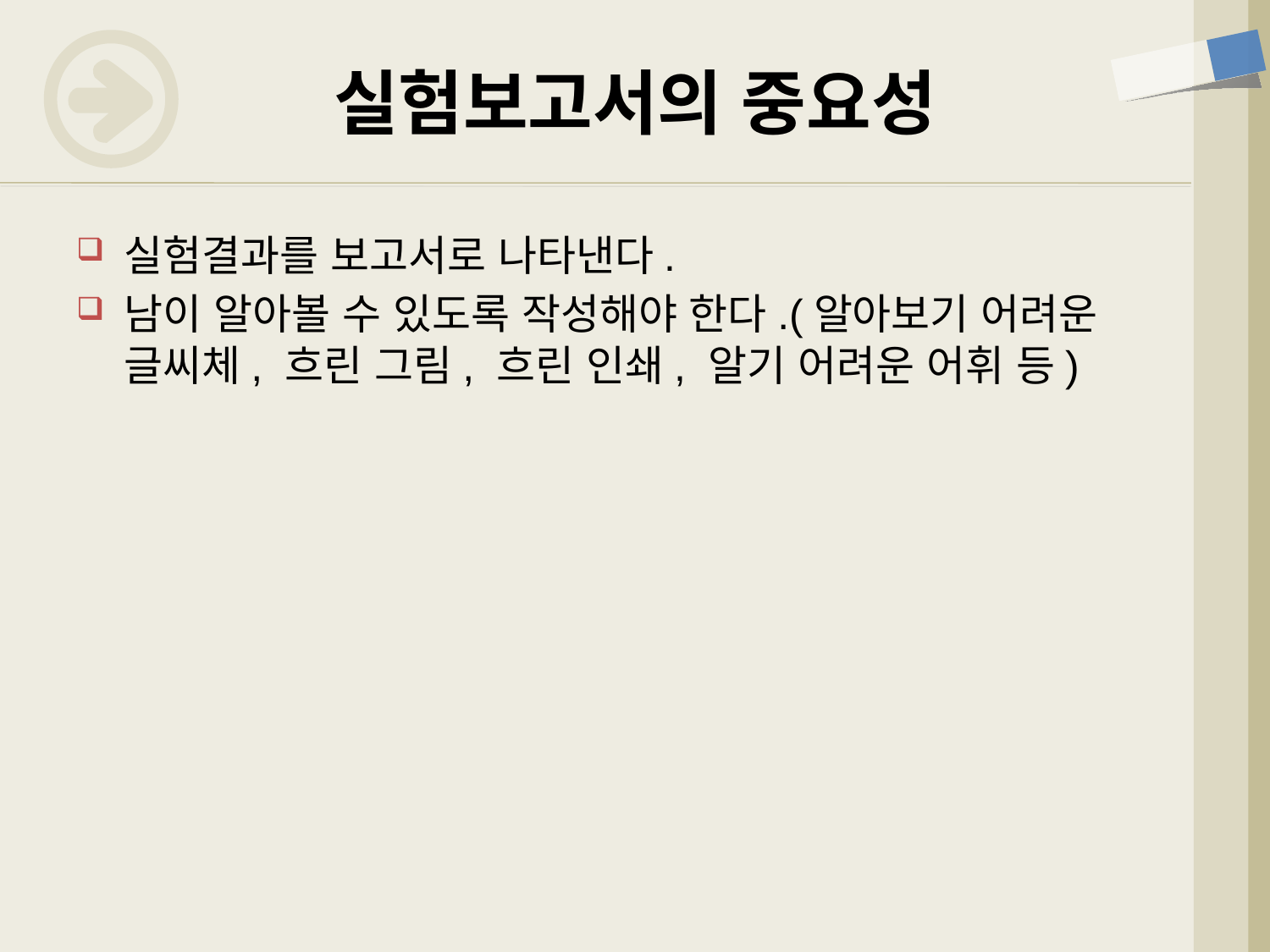

# 실험보고서의 중요성
실험결과를 보고서로 나타낸다.
남이 알아볼 수 있도록 작성해야 한다.(알아보기 어려운 글씨체, 흐린 그림, 흐린 인쇄, 알기 어려운 어휘 등)